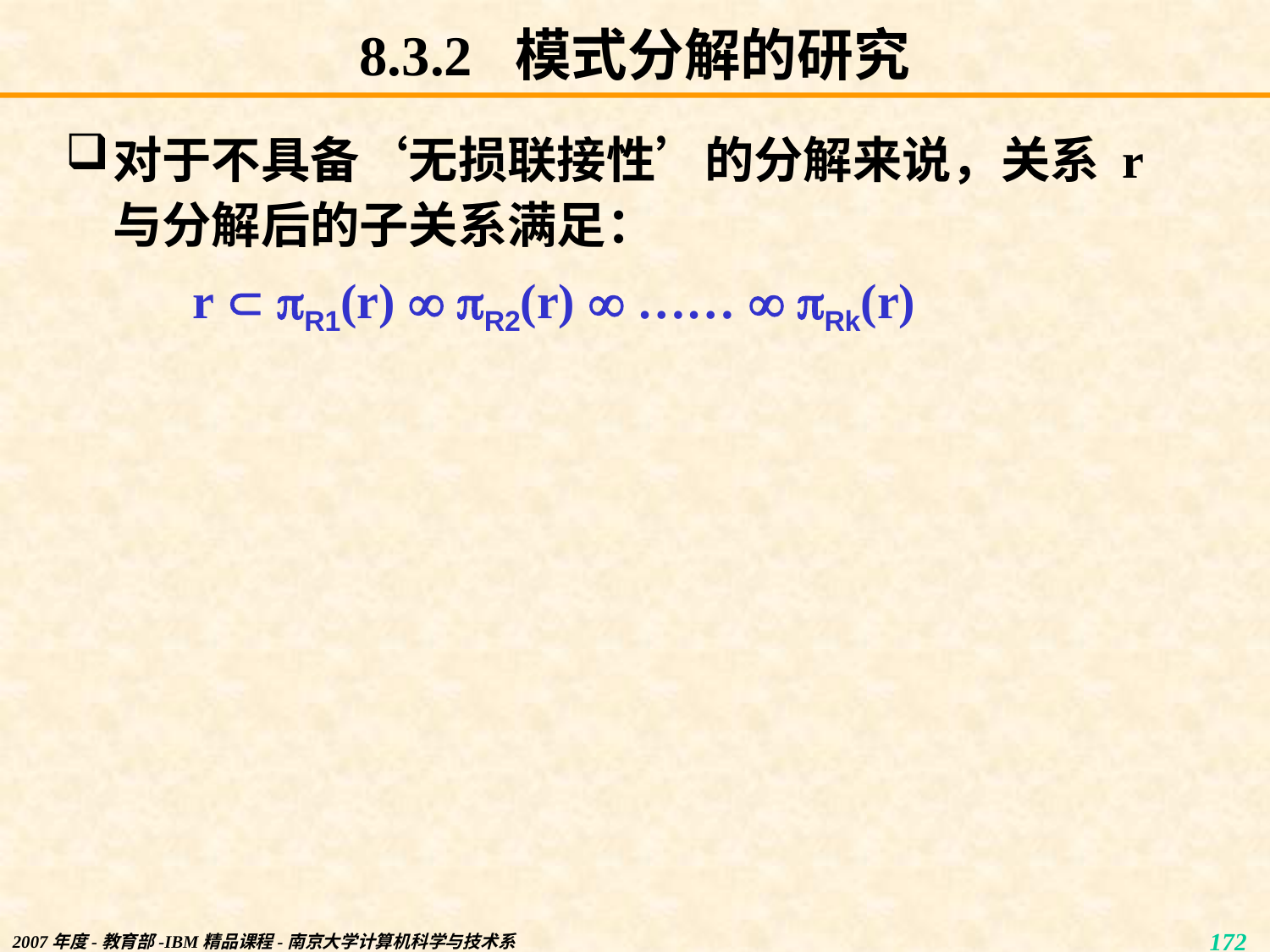

# 8.3.2  模式分解的研究
对于不具备‘无损联接性’的分解来说，关系 r 与分解后的子关系满足：
r ⊂ πR1(r) ∞ πR2(r) ∞ …… ∞ πRk(r)
172
2007年度-教育部-IBM精品课程-南京大学计算机科学与技术系